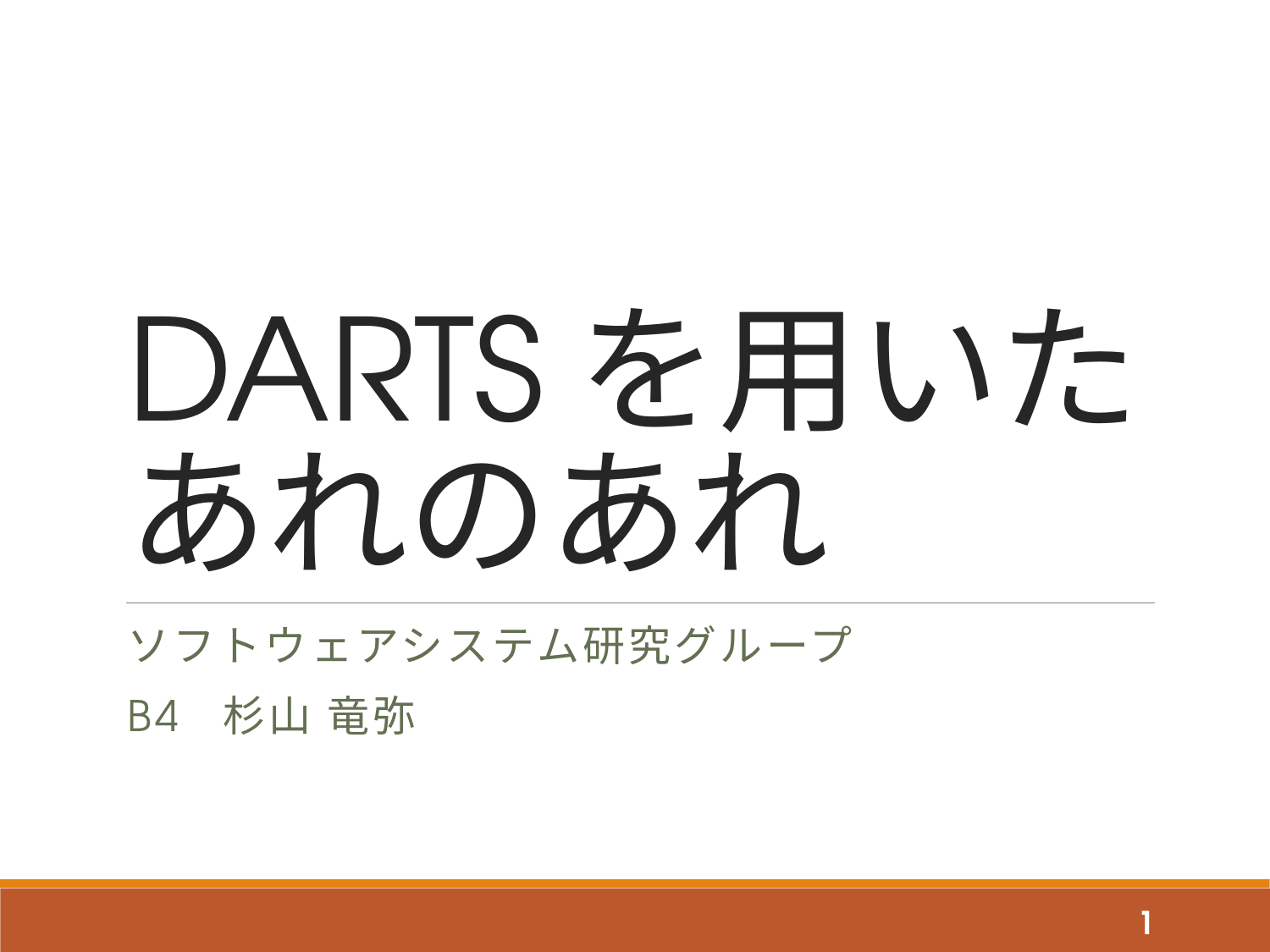

# DARTSを用いたあれのあれ
ソフトウェアシステム研究グループ
B4  杉山 竜弥
1